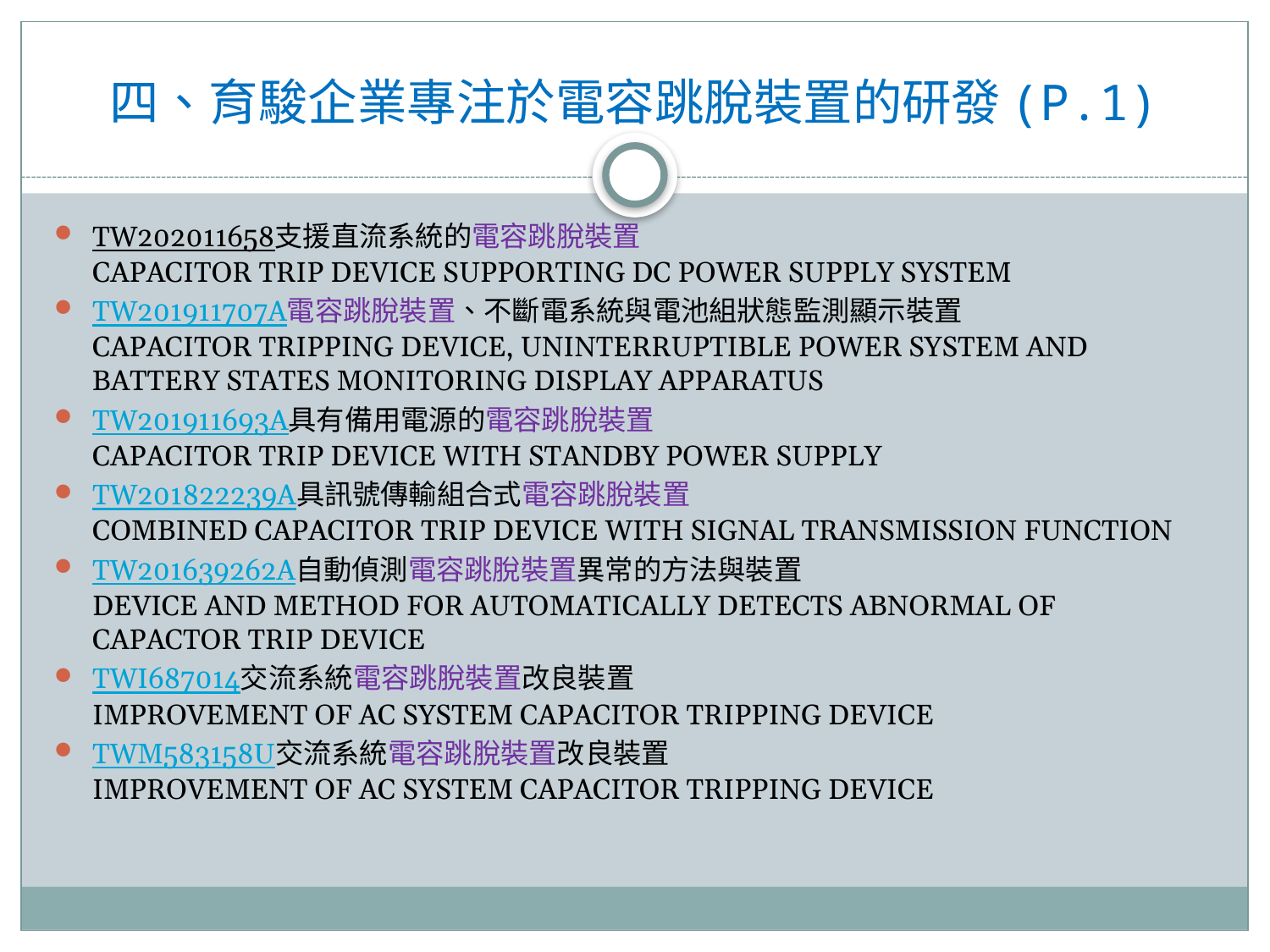

# 四、育駿企業專注於電容跳脫裝置的研發(P.1)
TW202011658支援直流系統的電容跳脫裝置
CAPACITOR TRIP DEVICE SUPPORTING DC POWER SUPPLY SYSTEM
TW201911707A電容跳脫裝置、不斷電系統與電池組狀態監測顯示裝置
CAPACITOR TRIPPING DEVICE, UNINTERRUPTIBLE POWER SYSTEM AND BATTERY STATES MONITORING DISPLAY APPARATUS
TW201911693A具有備用電源的電容跳脫裝置
CAPACITOR TRIP DEVICE WITH STANDBY POWER SUPPLY
TW201822239A具訊號傳輸組合式電容跳脫裝置
COMBINED CAPACITOR TRIP DEVICE WITH SIGNAL TRANSMISSION FUNCTION
TW201639262A自動偵測電容跳脫裝置異常的方法與裝置
DEVICE AND METHOD FOR AUTOMATICALLY DETECTS ABNORMAL OF CAPACTOR TRIP DEVICE
TWI687014交流系統電容跳脫裝置改良裝置
IMPROVEMENT OF AC SYSTEM CAPACITOR TRIPPING DEVICE
TWM583158U交流系統電容跳脫裝置改良裝置
IMPROVEMENT OF AC SYSTEM CAPACITOR TRIPPING DEVICE